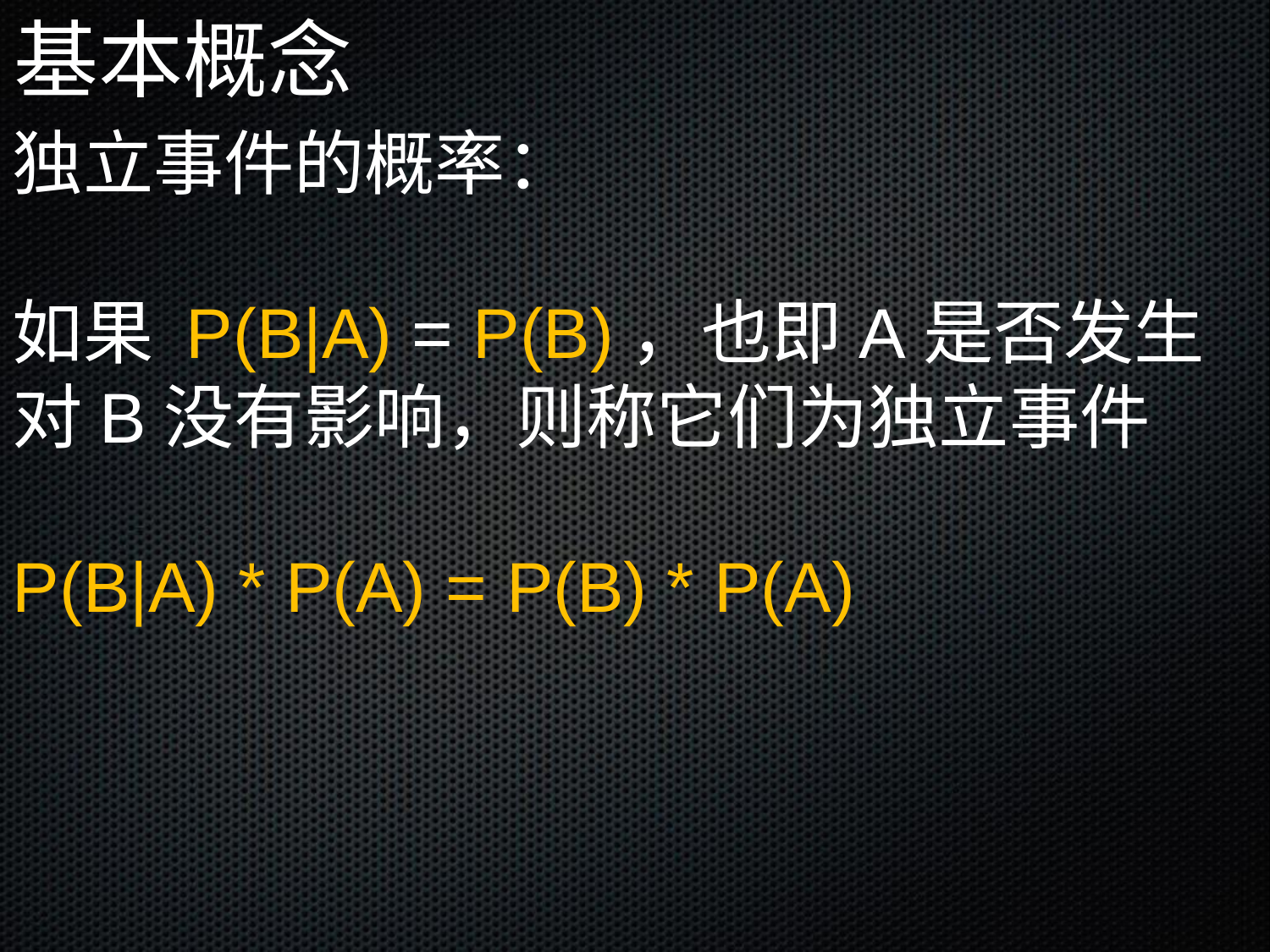

基本概念
独立事件的概率：

如果 P(B|A) = P(B)，也即A是否发生对B没有影响，则称它们为独立事件

P(B|A) * P(A) = P(B) * P(A)